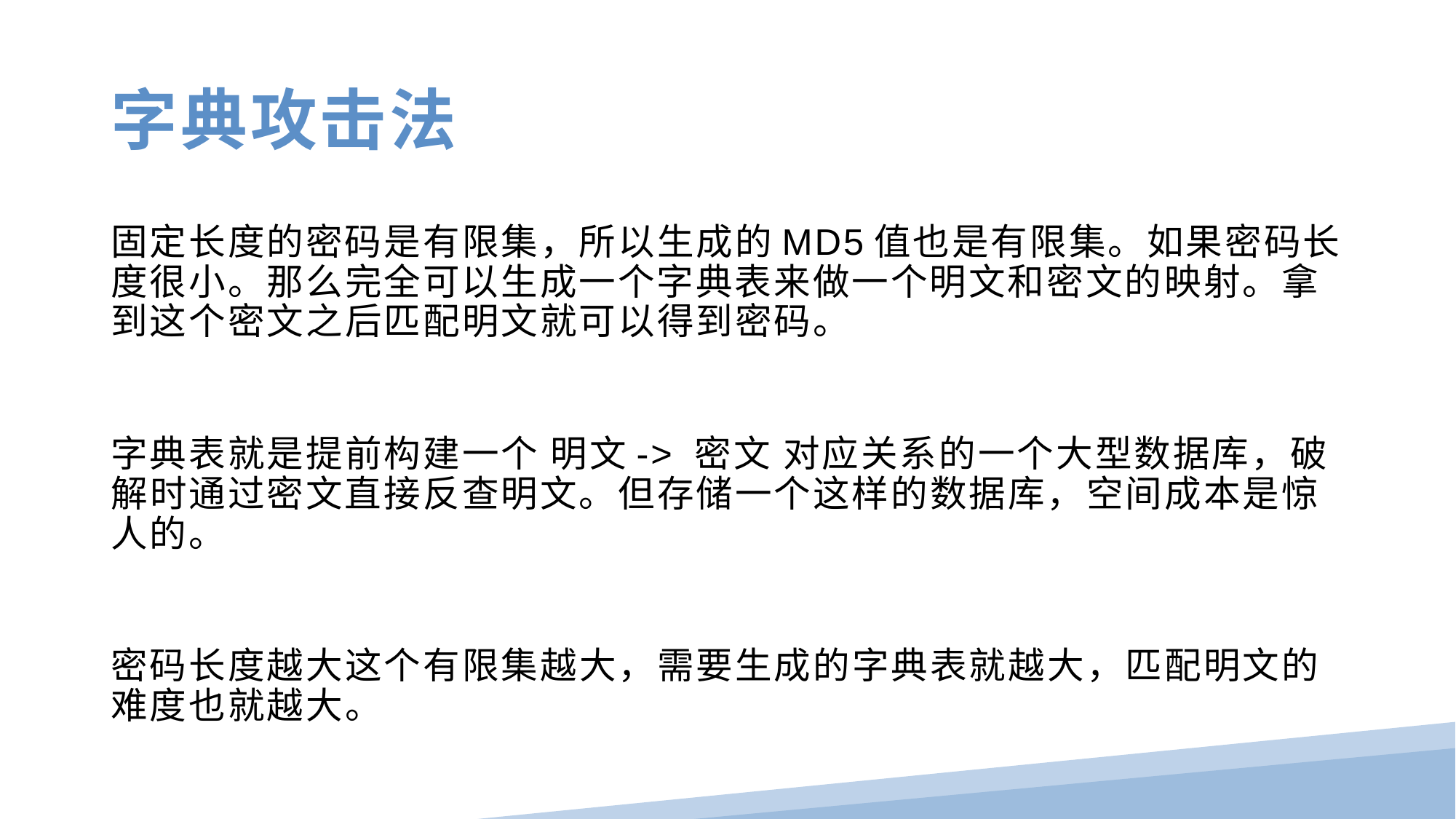

字典攻击法
固定长度的密码是有限集，所以生成的MD5值也是有限集。如果密码长度很小。那么完全可以生成一个字典表来做一个明文和密文的映射。拿到这个密文之后匹配明文就可以得到密码。

字典表就是提前构建一个 明文-> 密文 对应关系的一个大型数据库，破解时通过密文直接反查明文。但存储一个这样的数据库，空间成本是惊人的。

密码长度越大这个有限集越大，需要生成的字典表就越大，匹配明文的难度也就越大。